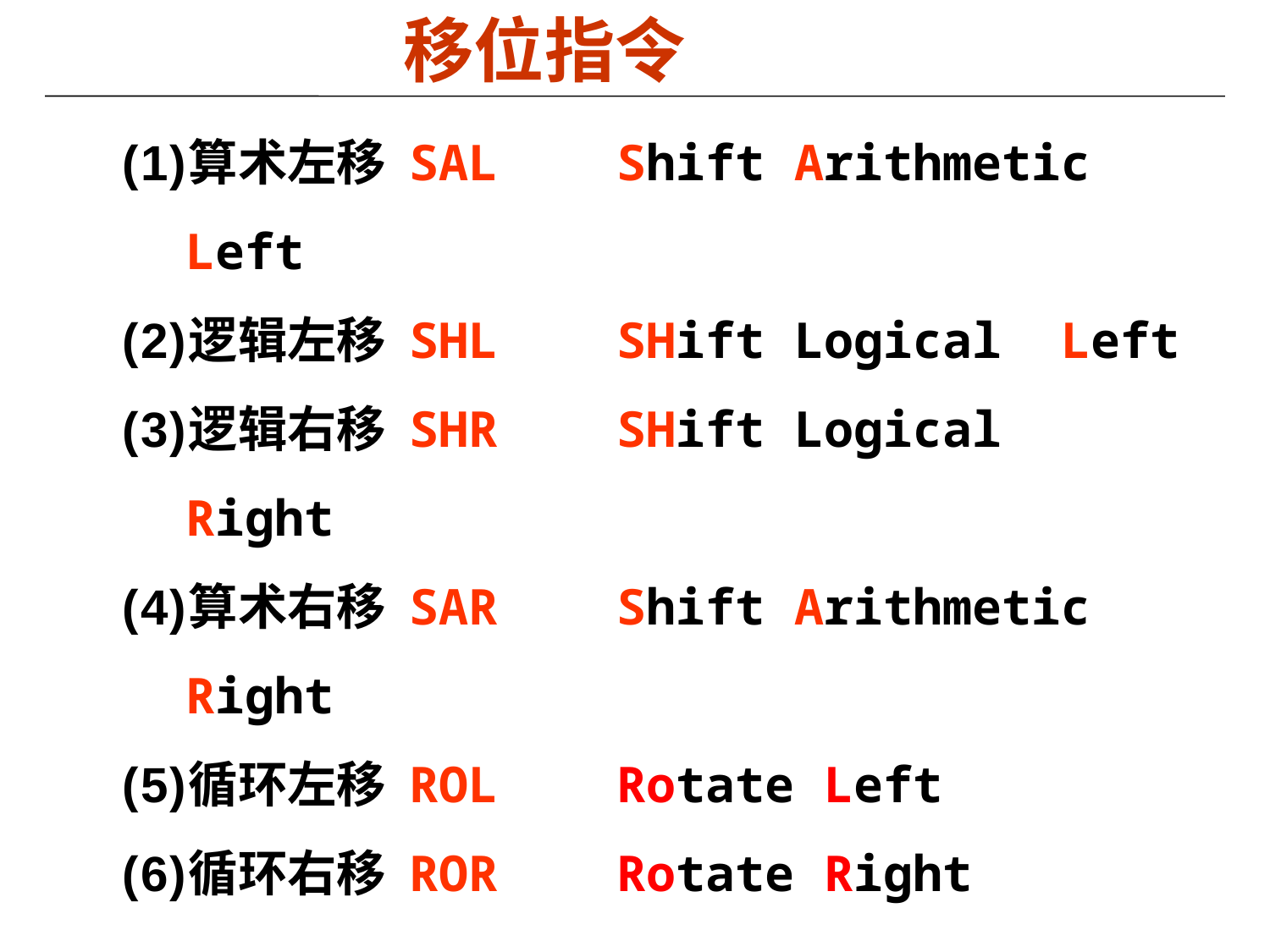

移位指令
算术左移 SAL    Shift Arithmetic Left
逻辑左移 SHL    SHift Logical  Left
逻辑右移 SHR    SHift Logical  Right
算术右移 SAR    Shift Arithmetic Right
循环左移 ROL    Rotate Left
循环右移 ROR    Rotate Right